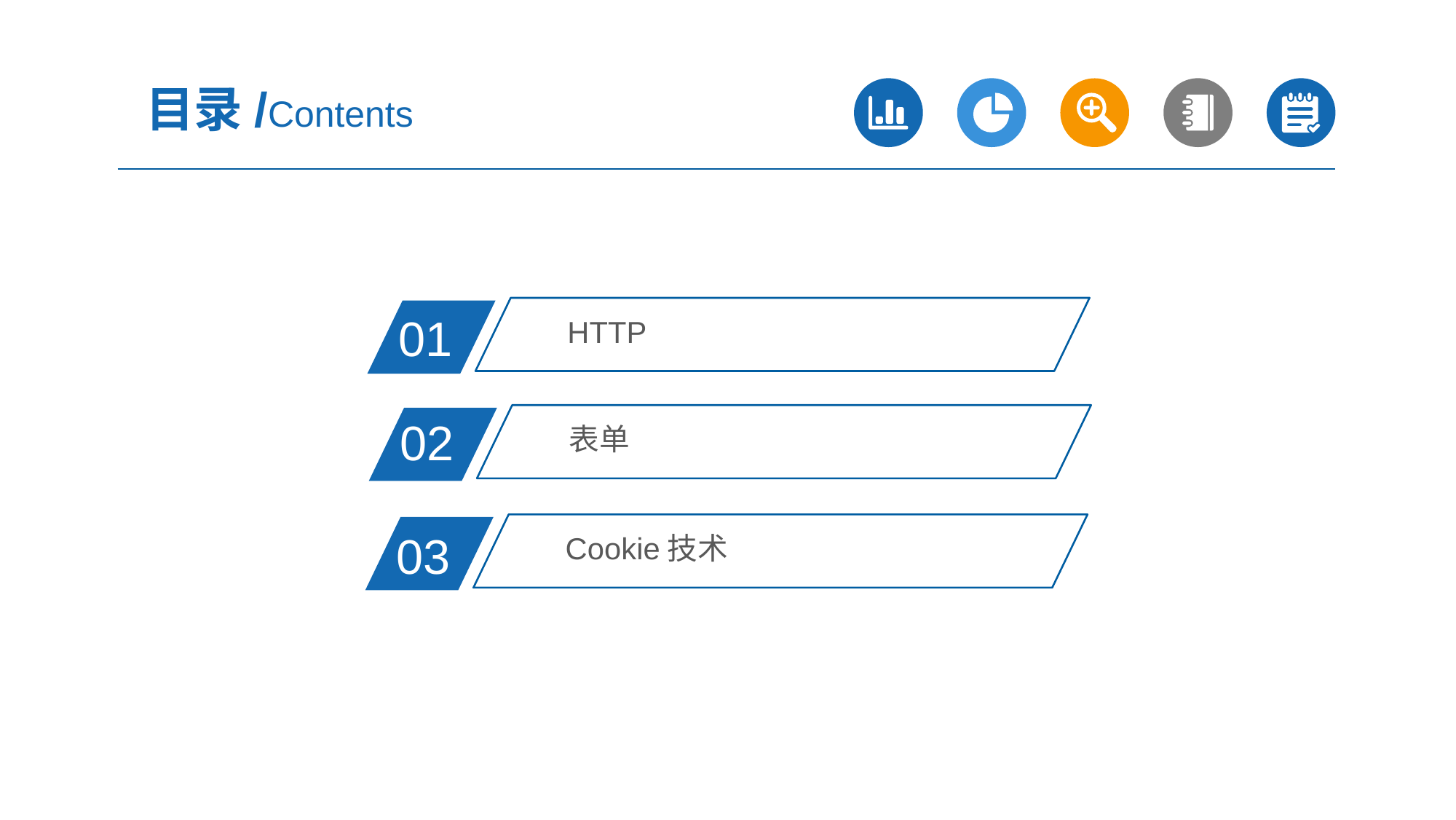

目录/Contents

HTTP

01

表单
02

Cookie技术

03